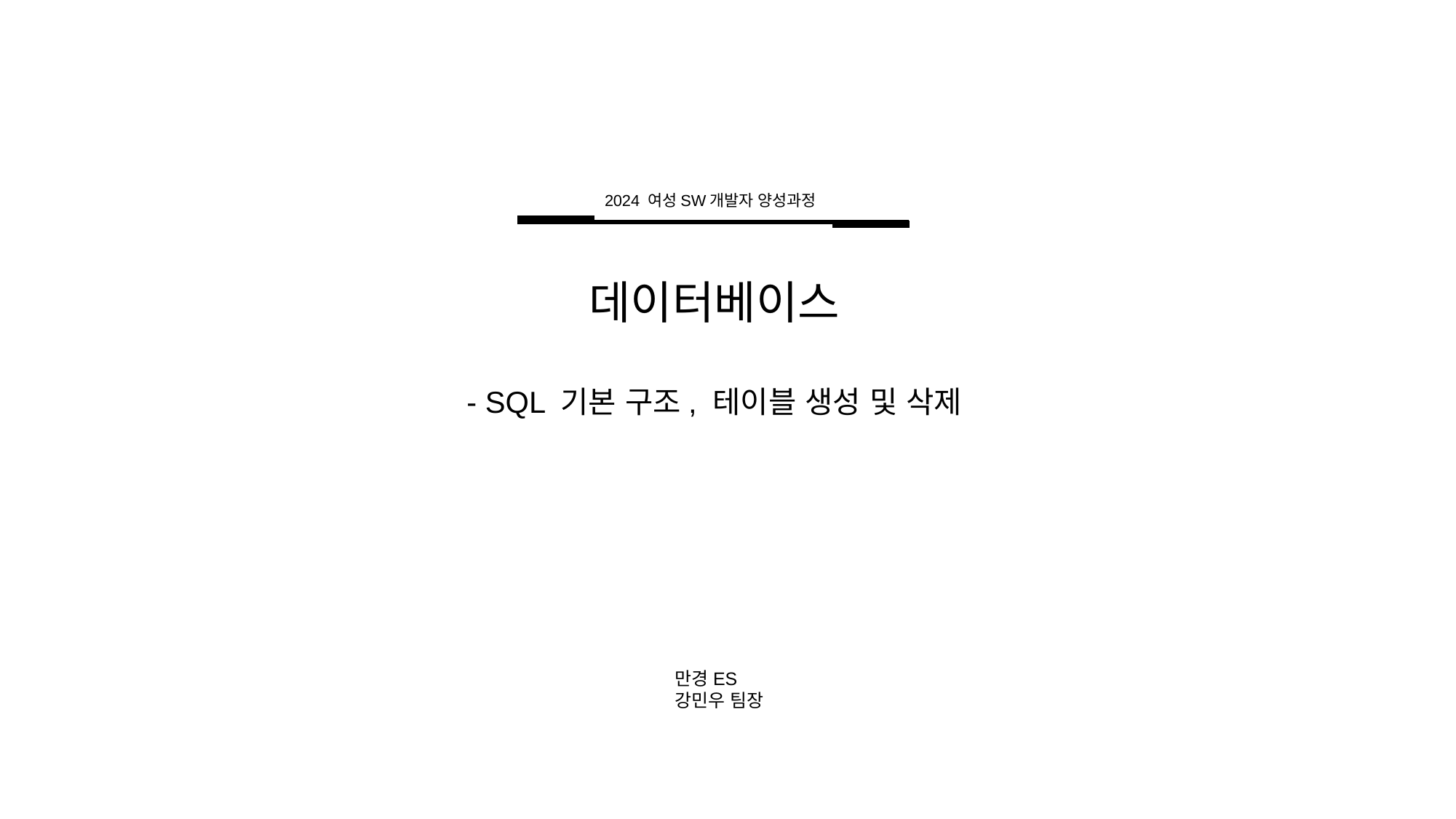

2024 여성SW개발자 양성과정

데이터베이스

- SQL 기본 구조, 테이블 생성 및 삭제
만경ES
강민우 팀장